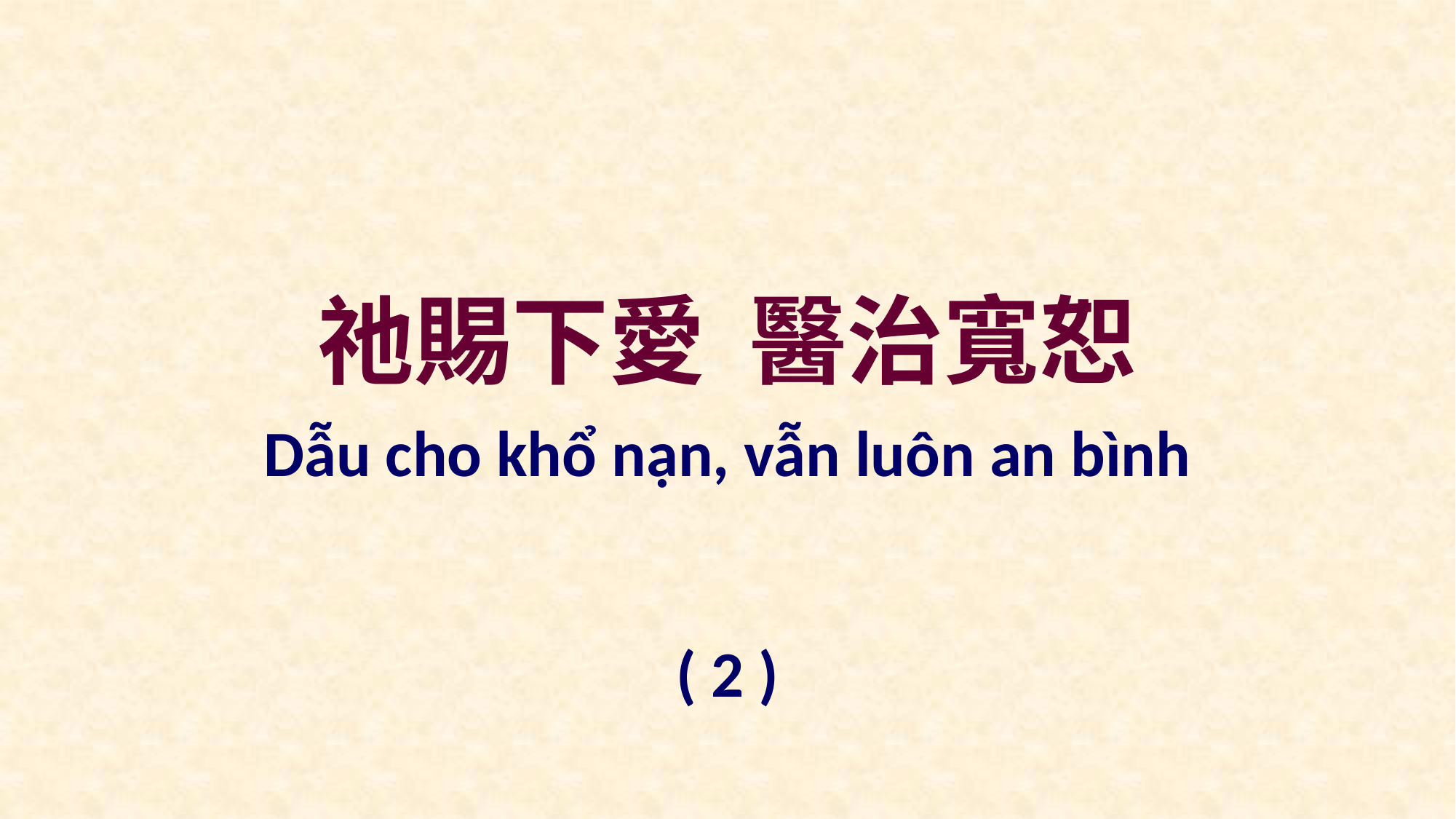

祂賜下愛  醫治寬恕
Dẫu cho khổ nạn, vẫn luôn an bình
( 2 )